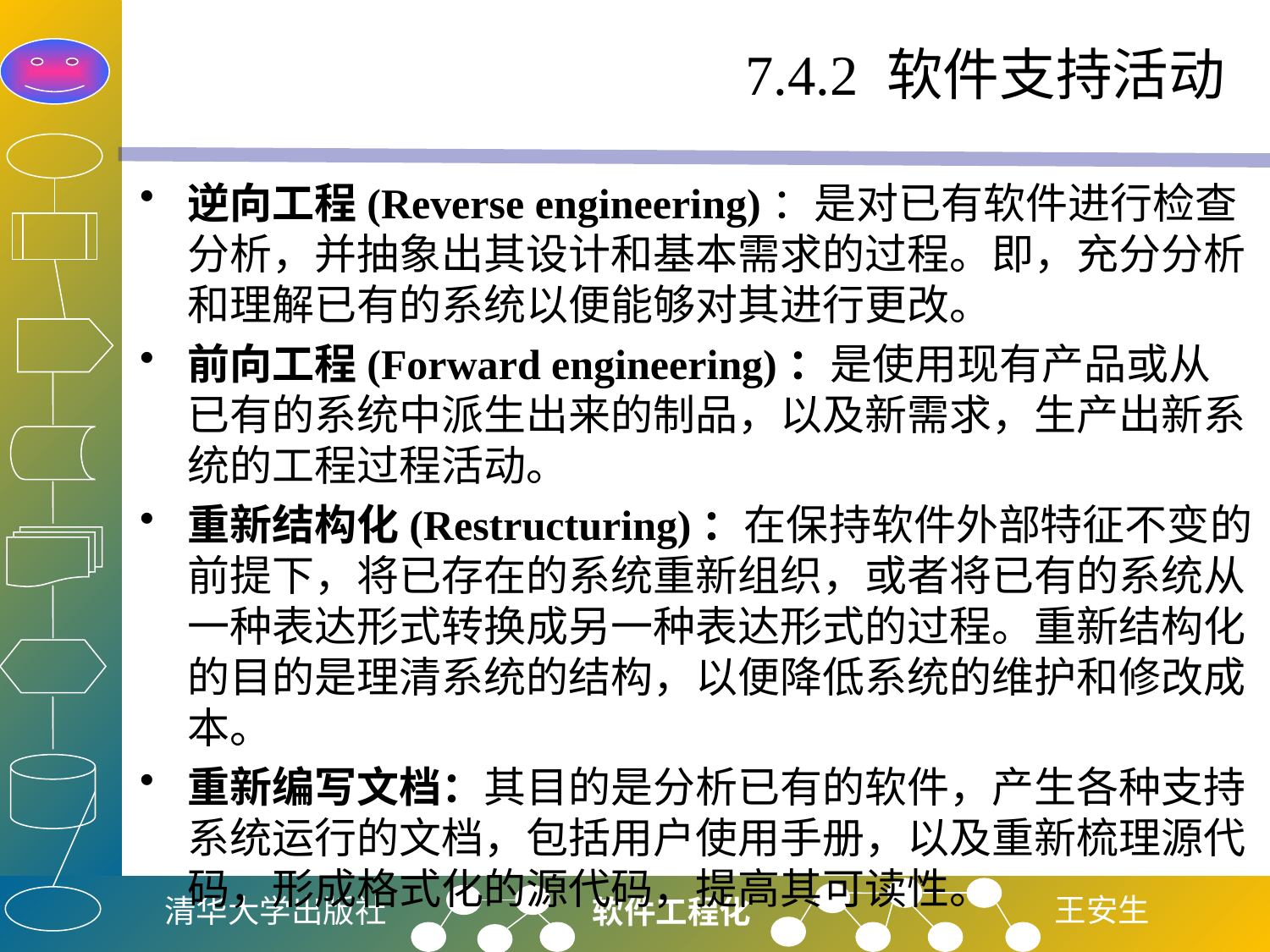

# 7.4.2 软件支持活动
逆向工程(Reverse engineering)：是对已有软件进行检查分析，并抽象出其设计和基本需求的过程。即，充分分析和理解已有的系统以便能够对其进行更改。
前向工程(Forward engineering)：是使用现有产品或从已有的系统中派生出来的制品，以及新需求，生产出新系统的工程过程活动。
重新结构化(Restructuring)：在保持软件外部特征不变的前提下，将已存在的系统重新组织，或者将已有的系统从一种表达形式转换成另一种表达形式的过程。重新结构化的目的是理清系统的结构，以便降低系统的维护和修改成本。
重新编写文档：其目的是分析已有的软件，产生各种支持系统运行的文档，包括用户使用手册，以及重新梳理源代码，形成格式化的源代码，提高其可读性。